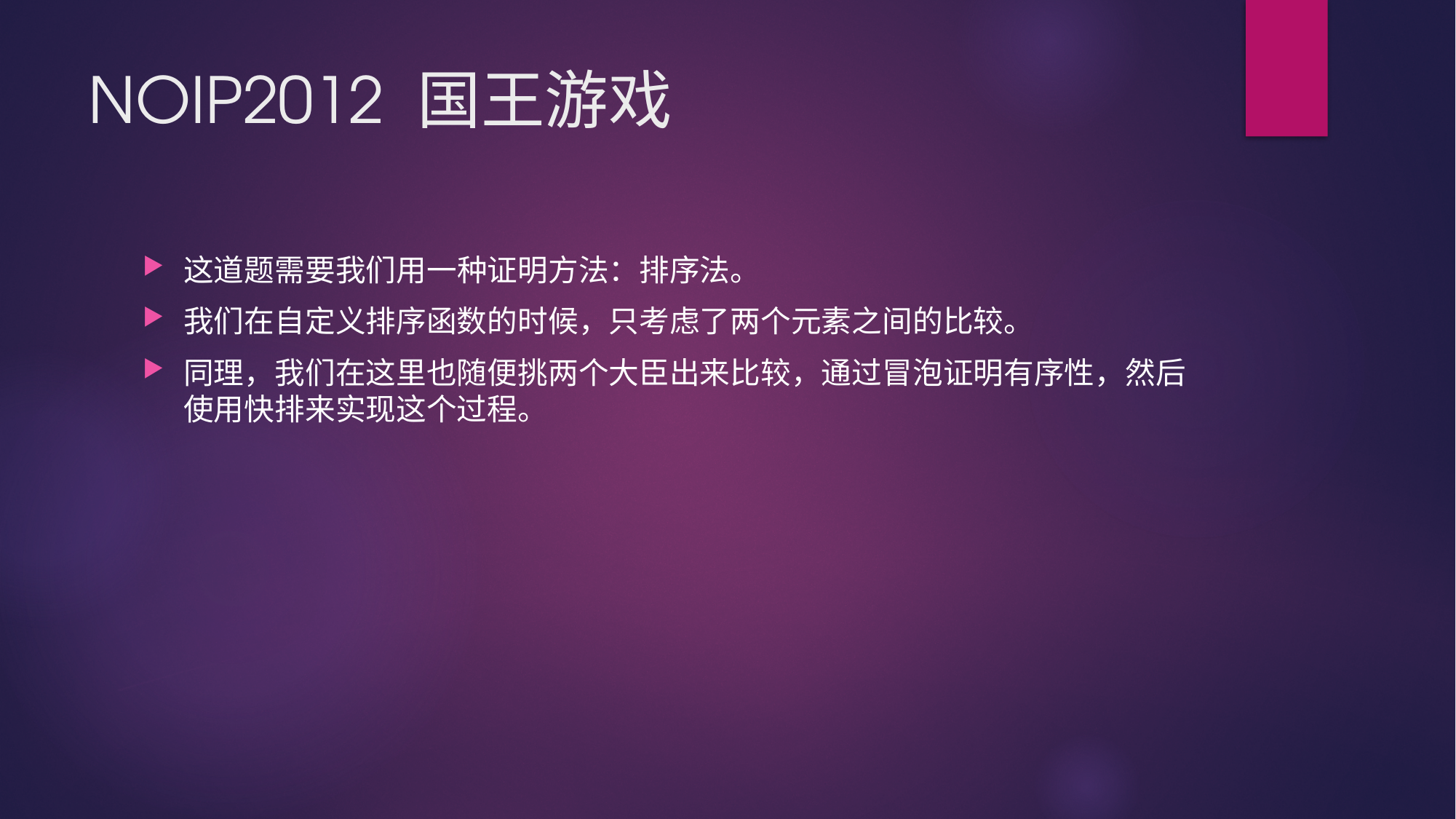

# NOIP2012 国王游戏
这道题需要我们用一种证明方法：排序法。
我们在自定义排序函数的时候，只考虑了两个元素之间的比较。
同理，我们在这里也随便挑两个大臣出来比较，通过冒泡证明有序性，然后使用快排来实现这个过程。